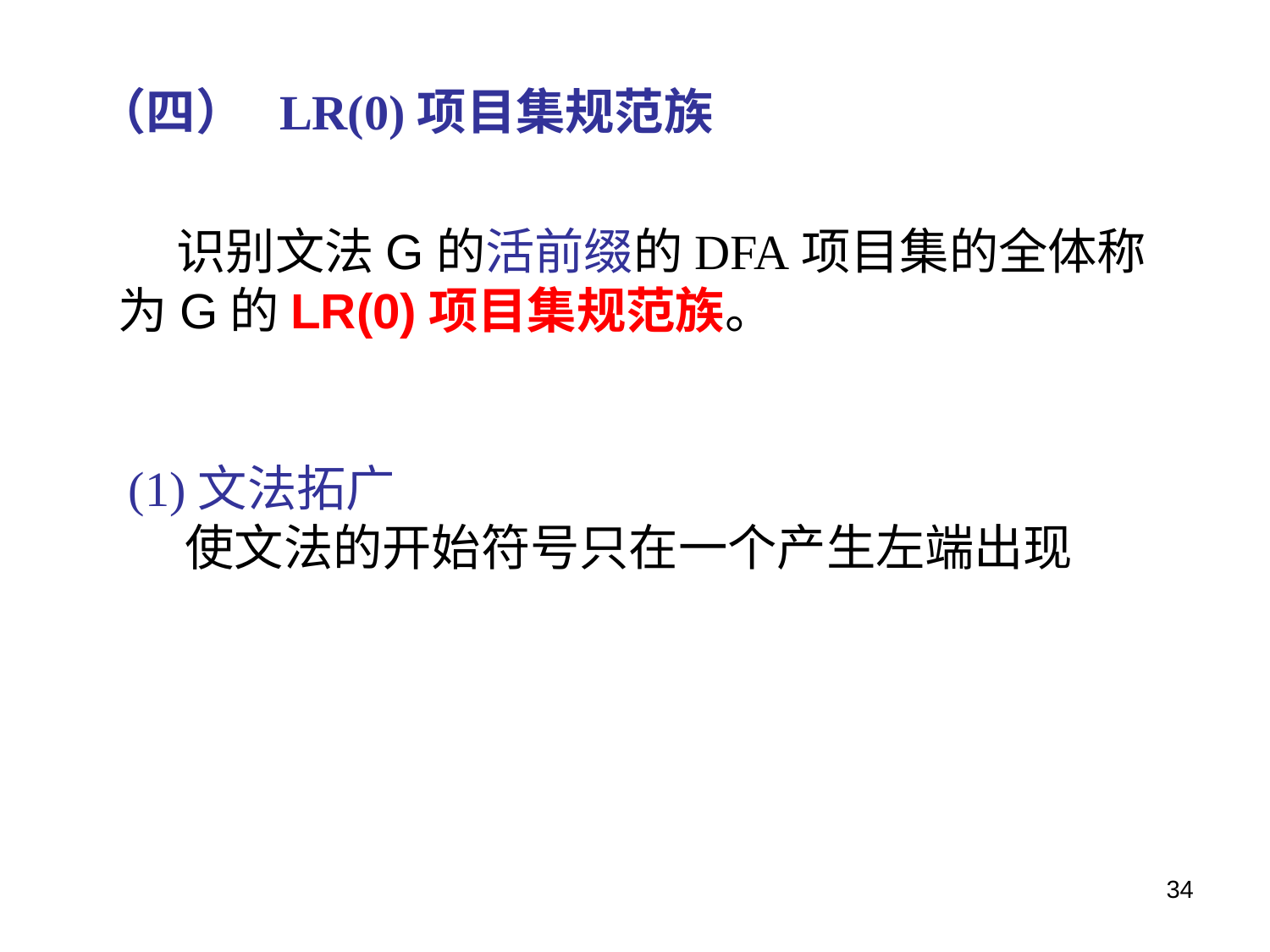

（四）  LR(0)项目集规范族
          识别文法G的活前缀的DFA项目集的全体称为G的LR(0)项目集规范族。

      (1)文法拓广
	     使文法的开始符号只在一个产生左端出现

34